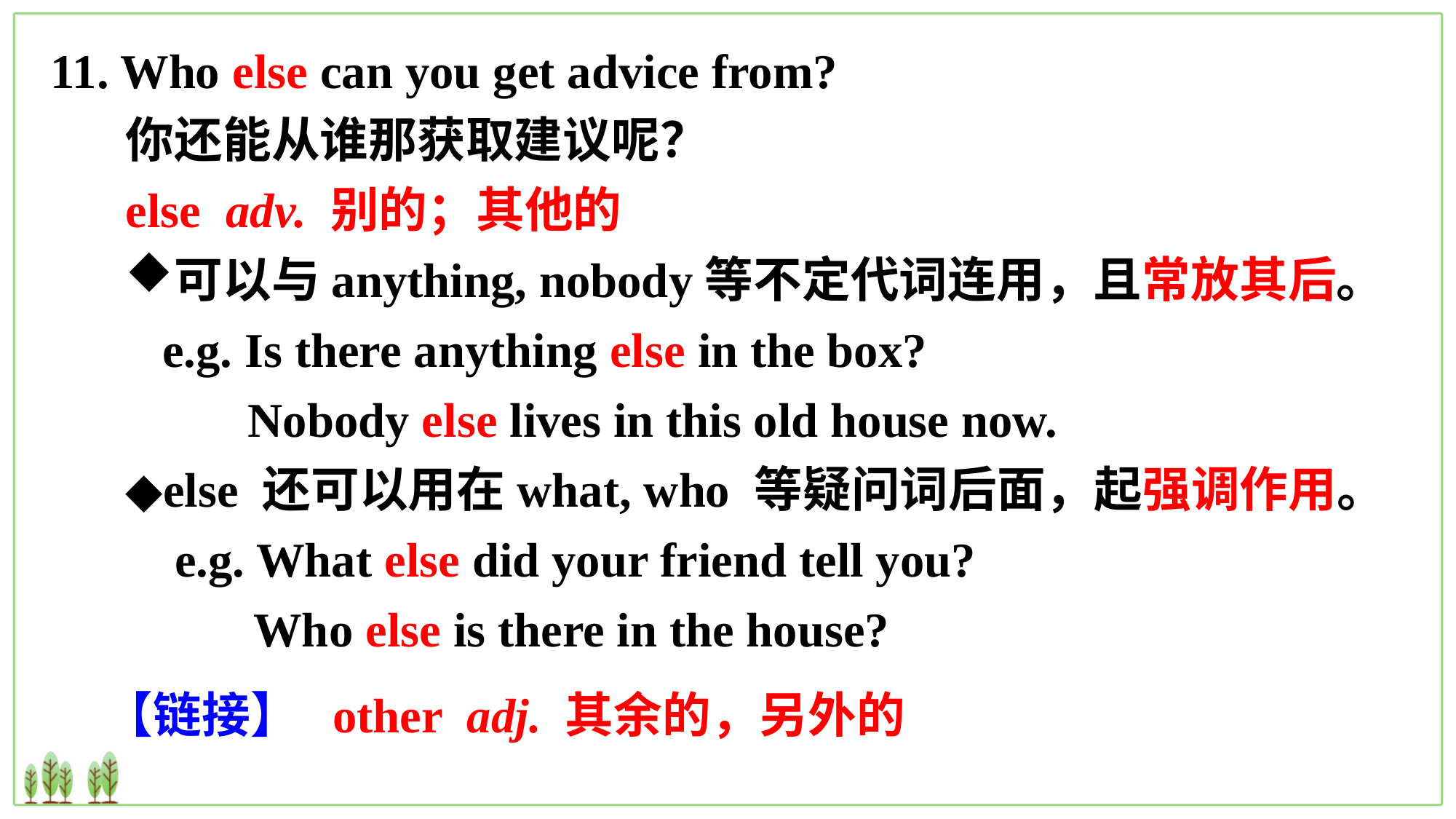

11. Who else can you get advice from?
你还能从谁那获取建议呢？
else  adv. 别的；其他的
可以与anything, nobody等不定代词连用，且常放其后。
   e.g. Is there anything else in the box?
          Nobody else lives in this old house now.
◆else 还可以用在what, who 等疑问词后面，起强调作用。
    e.g. What else did your friend tell you?
       Who else is there in the house?
【链接】  other  adj. 其余的，另外的